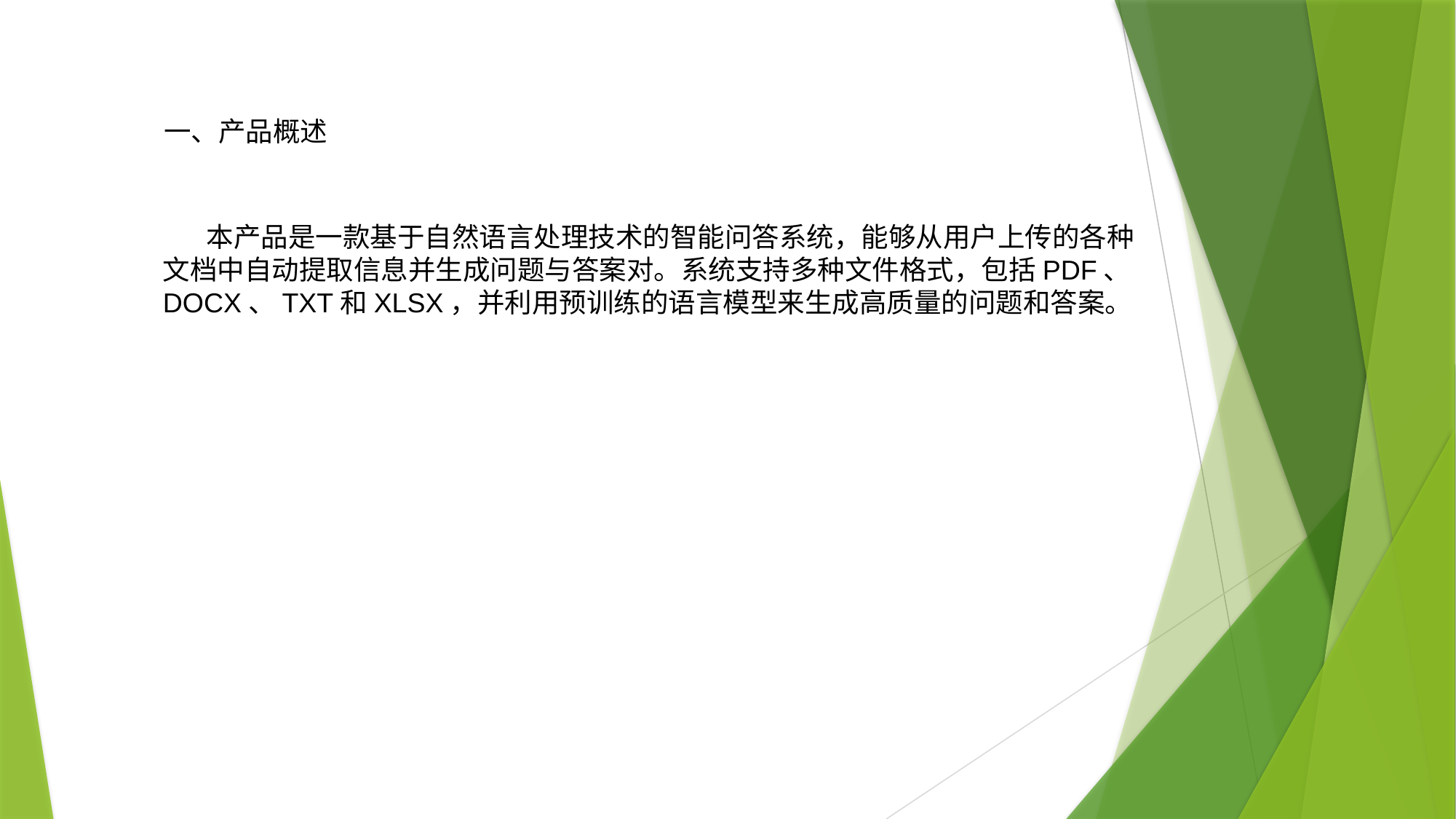

一、产品概述
      本产品是一款基于自然语言处理技术的智能问答系统，能够从用户上传的各种文档中自动提取信息并生成问题与答案对。系统支持多种文件格式，包括PDF、DOCX、TXT和XLSX，并利用预训练的语言模型来生成高质量的问题和答案。